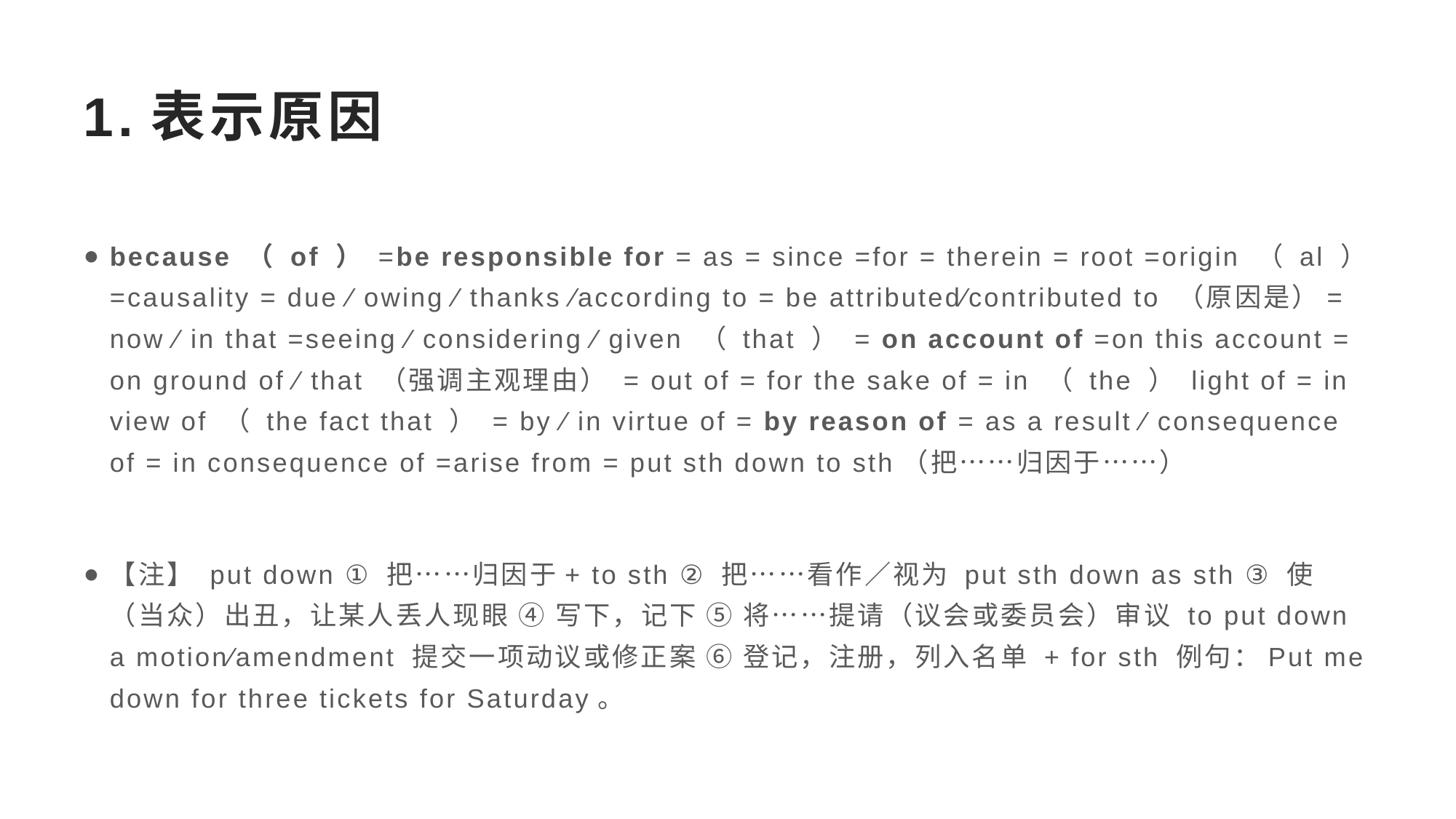

# 1.表示原因

because （ of ） =be responsible for = as = since =for = therein = root =origin （ al ） =causality = due ∕ owing ∕ thanks ∕according to = be attributed∕contributed to （原因是）= now ∕ in that =seeing ∕ considering ∕ given （ that ） = on account of =on this account = on ground of ∕ that （强调主观理由） = out of = for the sake of = in （ the ） light of = in view of （ the fact that ） = by ∕ in virtue of = by reason of = as a result ∕ consequence of = in consequence of =arise from = put sth down to sth（把……归因于……）

【注】 put down ① 把……归因于+ to sth ② 把……看作∕视为 put sth down as sth ③ 使（当众）出丑，让某人丢人现眼 ④ 写下，记下 ⑤ 将……提请（议会或委员会）审议 to put down a motion∕amendment 提交一项动议或修正案 ⑥ 登记，注册，列入名单 + for sth 例句：Put me down for three tickets for Saturday。